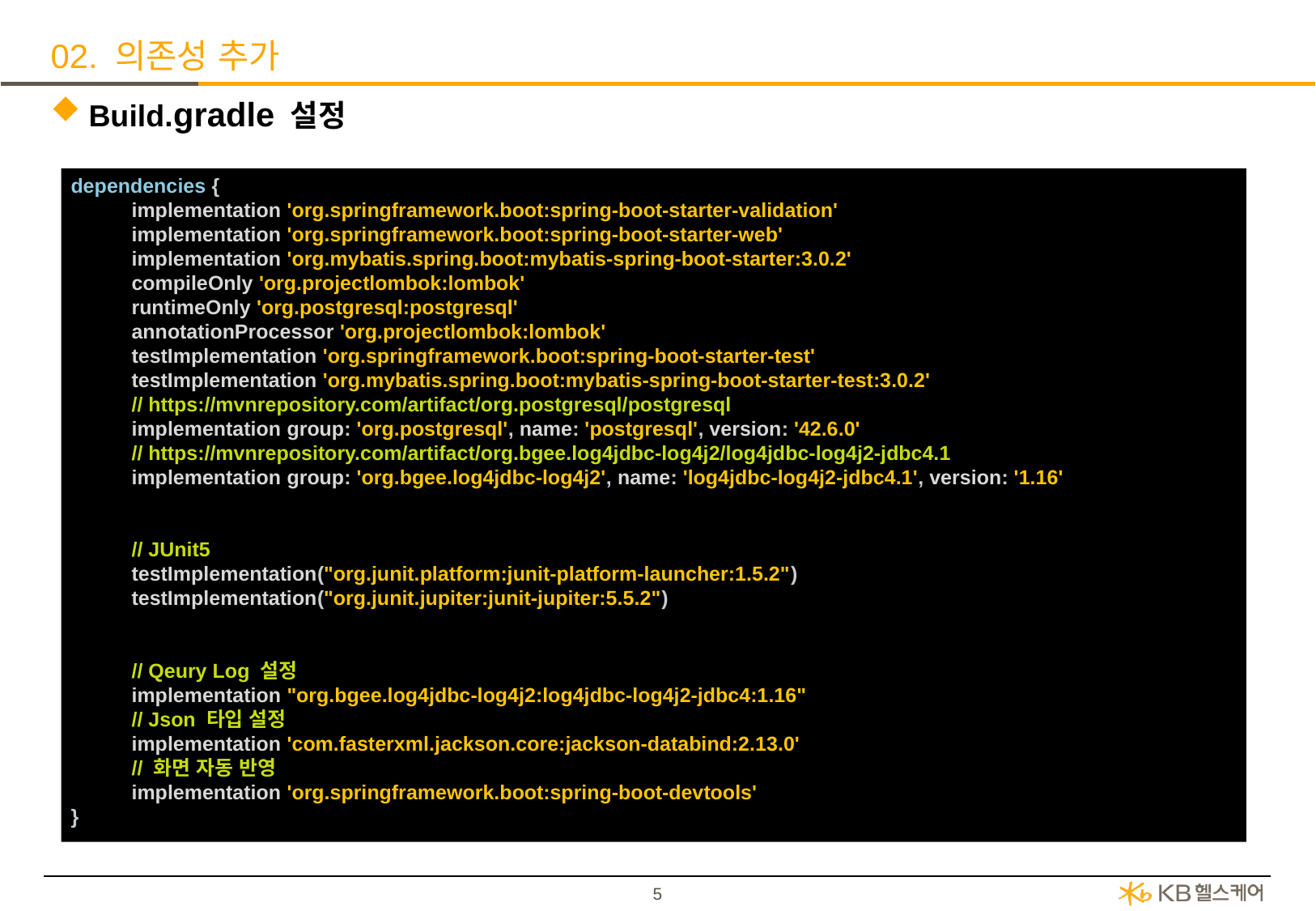

# 02. 의존성 추가
Build.gradle 설정
dependencies {
implementation 'org.springframework.boot:spring-boot-starter-validation'
implementation 'org.springframework.boot:spring-boot-starter-web'
implementation 'org.mybatis.spring.boot:mybatis-spring-boot-starter:3.0.2'
compileOnly 'org.projectlombok:lombok'
runtimeOnly 'org.postgresql:postgresql'
annotationProcessor 'org.projectlombok:lombok'
testImplementation 'org.springframework.boot:spring-boot-starter-test'
testImplementation 'org.mybatis.spring.boot:mybatis-spring-boot-starter-test:3.0.2'
// https://mvnrepository.com/artifact/org.postgresql/postgresql
implementation group: 'org.postgresql', name: 'postgresql', version: '42.6.0'
// https://mvnrepository.com/artifact/org.bgee.log4jdbc-log4j2/log4jdbc-log4j2-jdbc4.1
implementation group: 'org.bgee.log4jdbc-log4j2', name: 'log4jdbc-log4j2-jdbc4.1', version: '1.16'

// JUnit5
testImplementation("org.junit.platform:junit-platform-launcher:1.5.2")
testImplementation("org.junit.jupiter:junit-jupiter:5.5.2")

// Qeury Log 설정
implementation "org.bgee.log4jdbc-log4j2:log4jdbc-log4j2-jdbc4:1.16"
// Json 타입 설정
implementation 'com.fasterxml.jackson.core:jackson-databind:2.13.0'
// 화면 자동 반영
implementation 'org.springframework.boot:spring-boot-devtools'
}